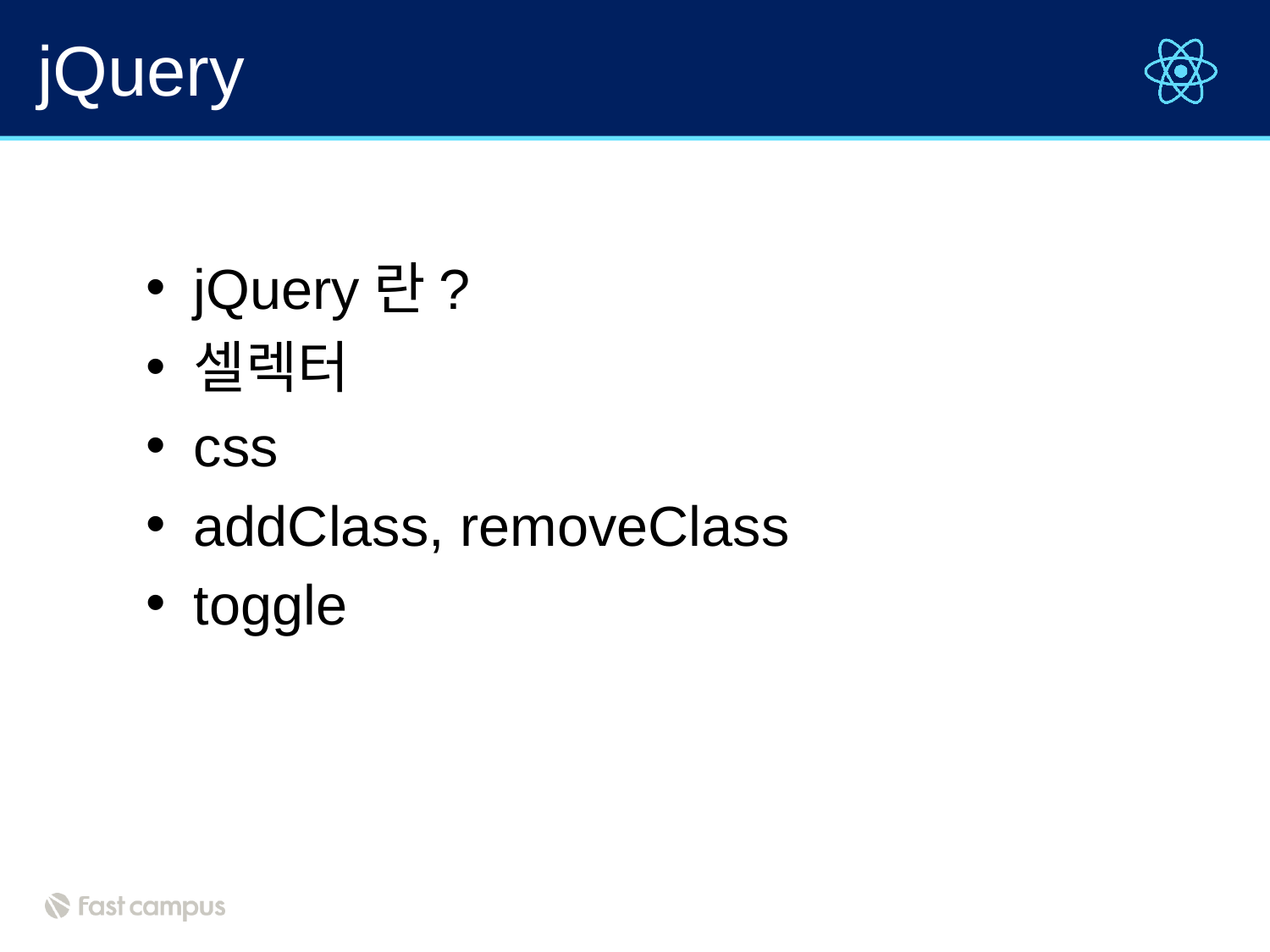

# jQuery
jQuery란?
셀렉터
css
addClass, removeClass
toggle